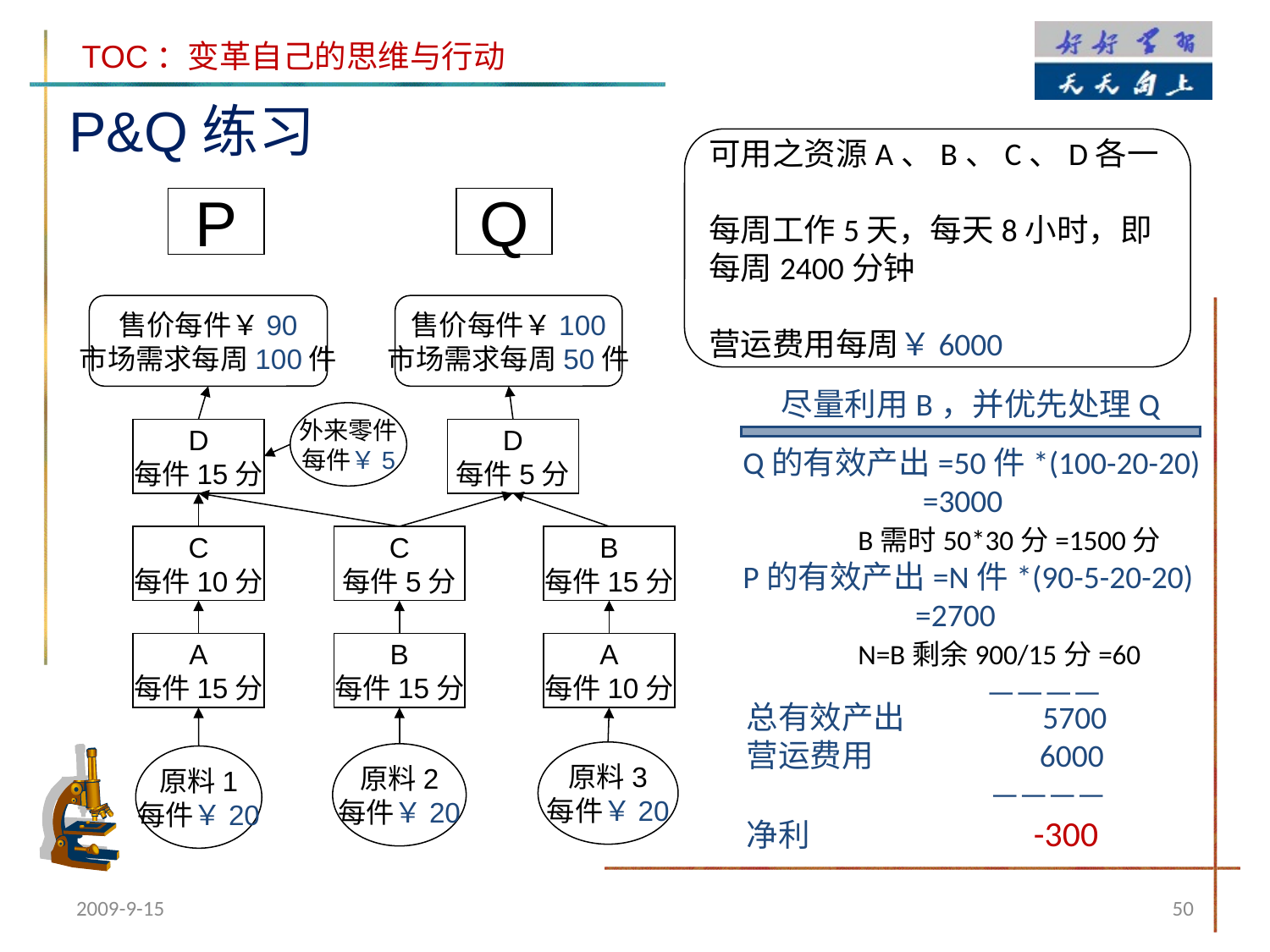

P&Q练习
可用之资源A、B、C、D各一

每周工作5天，每天8小时，即每周2400分钟

营运费用每周￥6000
P
Q
售价每件￥90
市场需求每周100件
售价每件￥100
市场需求每周50件
外来零件
每件￥5
D
每件15分
D
每件5分
C
每件10分
C
每件5分
B
每件15分
A
每件15分
B
每件15分
A
每件10分
原料3
每件￥20
原料2
每件￥20
原料1
每件￥20
尽量利用B，并优先处理Q

Q的有效产出=50件*(100-20-20)
                         =3000
                B需时50*30分=1500分
P的有效产出=N件*(90-5-20-20)
                        =2700
                N=B剩余900/15分=60
                                  ————
总有效产出                  5700
营运费用                      6000
                                  ————
净利                              -300
2009-9-15
50